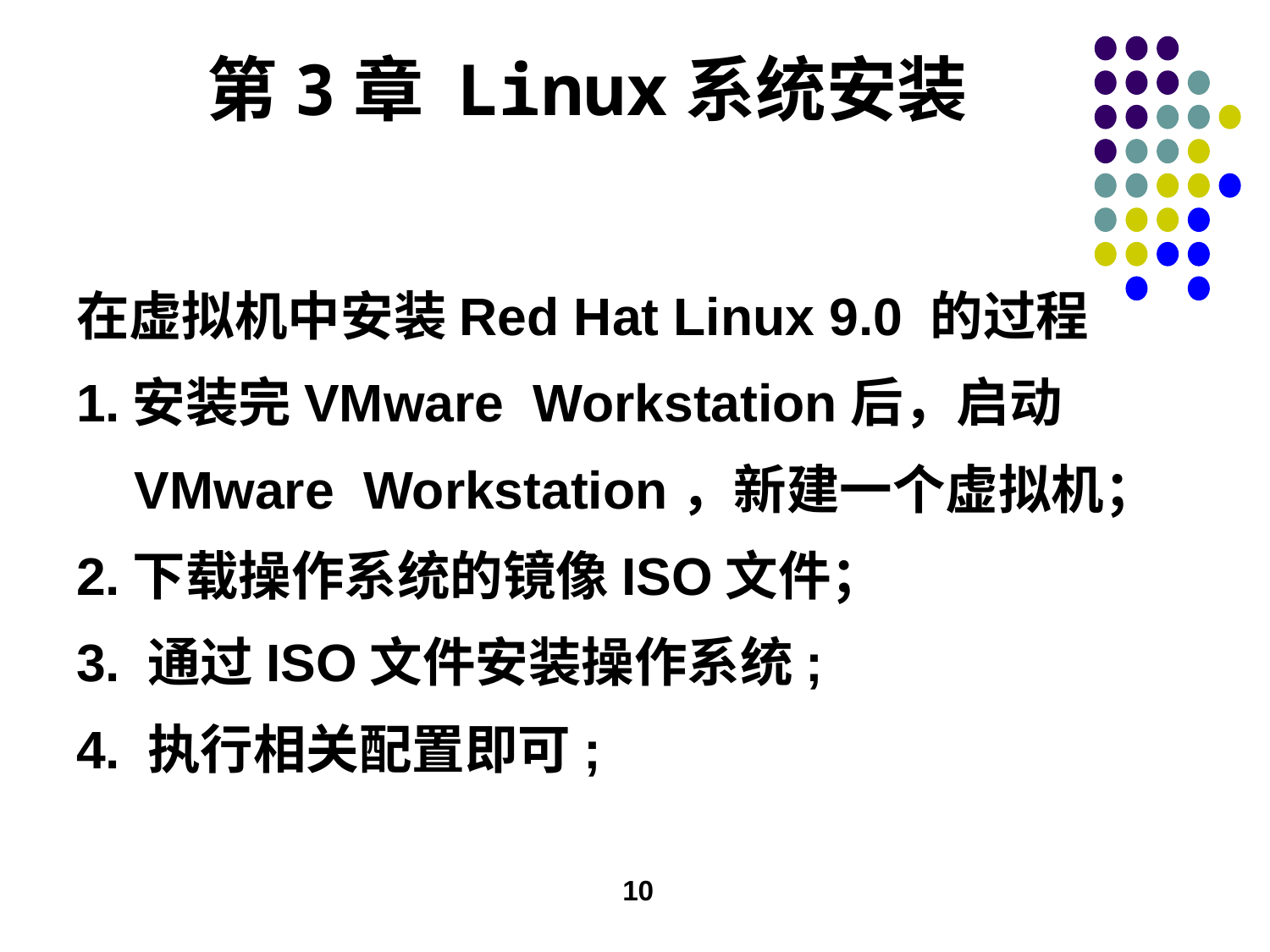

# 第3章 Linux系统安装
在虚拟机中安装Red Hat Linux 9.0 的过程
1.安装完VMware  Workstation后，启动
    VMware  Workstation，新建一个虚拟机；
2.下载操作系统的镜像ISO文件；
3. 通过ISO文件安装操作系统;
4. 执行相关配置即可;
10